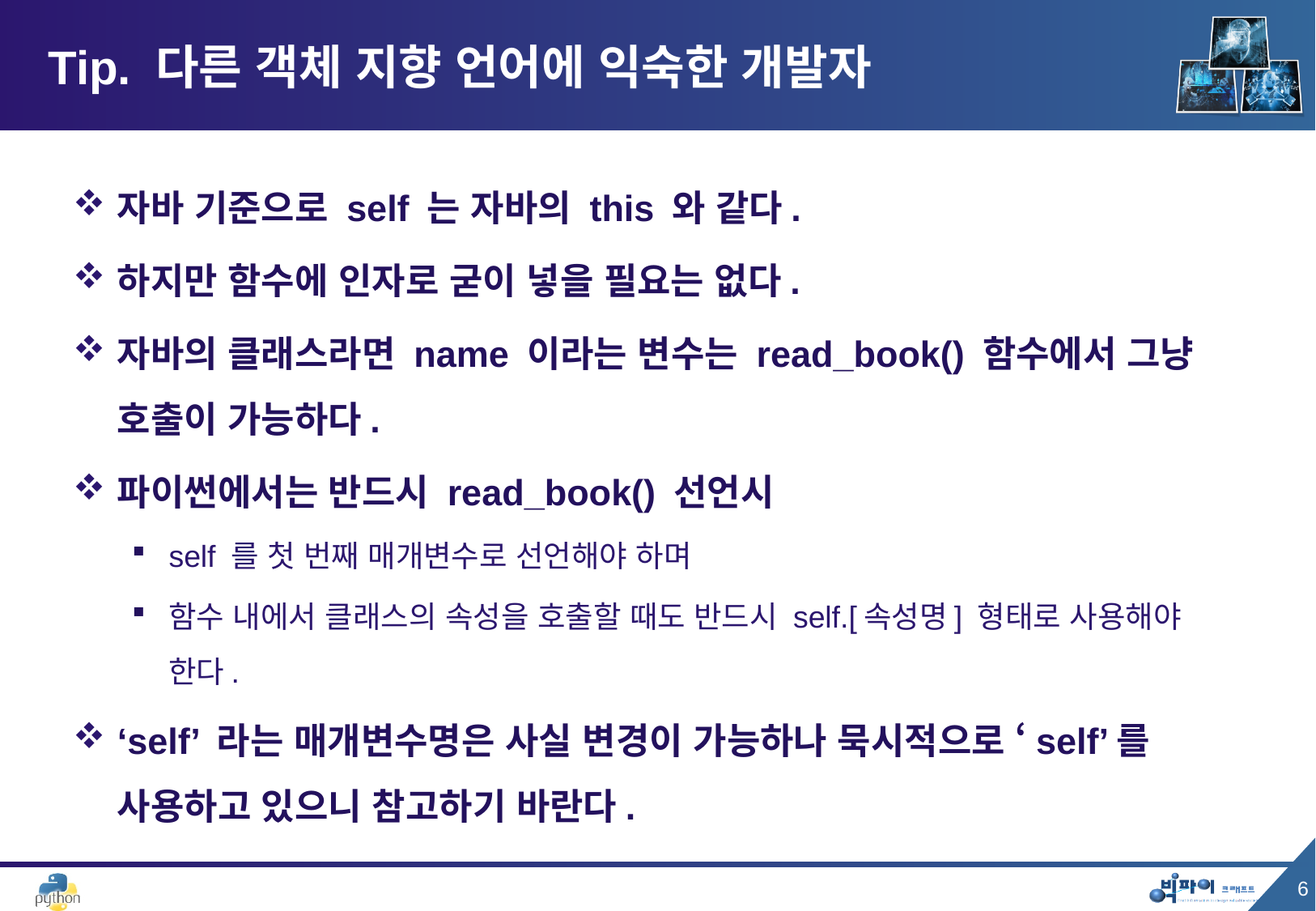

# Tip. 다른 객체 지향 언어에 익숙한 개발자
자바 기준으로 self 는 자바의 this 와 같다.
하지만 함수에 인자로 굳이 넣을 필요는 없다.
자바의 클래스라면 name 이라는 변수는 read_book() 함수에서 그냥 호출이 가능하다.
파이썬에서는 반드시 read_book() 선언시
self 를 첫 번째 매개변수로 선언해야 하며
함수 내에서 클래스의 속성을 호출할 때도 반드시 self.[속성명] 형태로 사용해야 한다.
‘self’ 라는 매개변수명은 사실 변경이 가능하나 묵시적으로 ‘self’를 사용하고 있으니 참고하기 바란다.